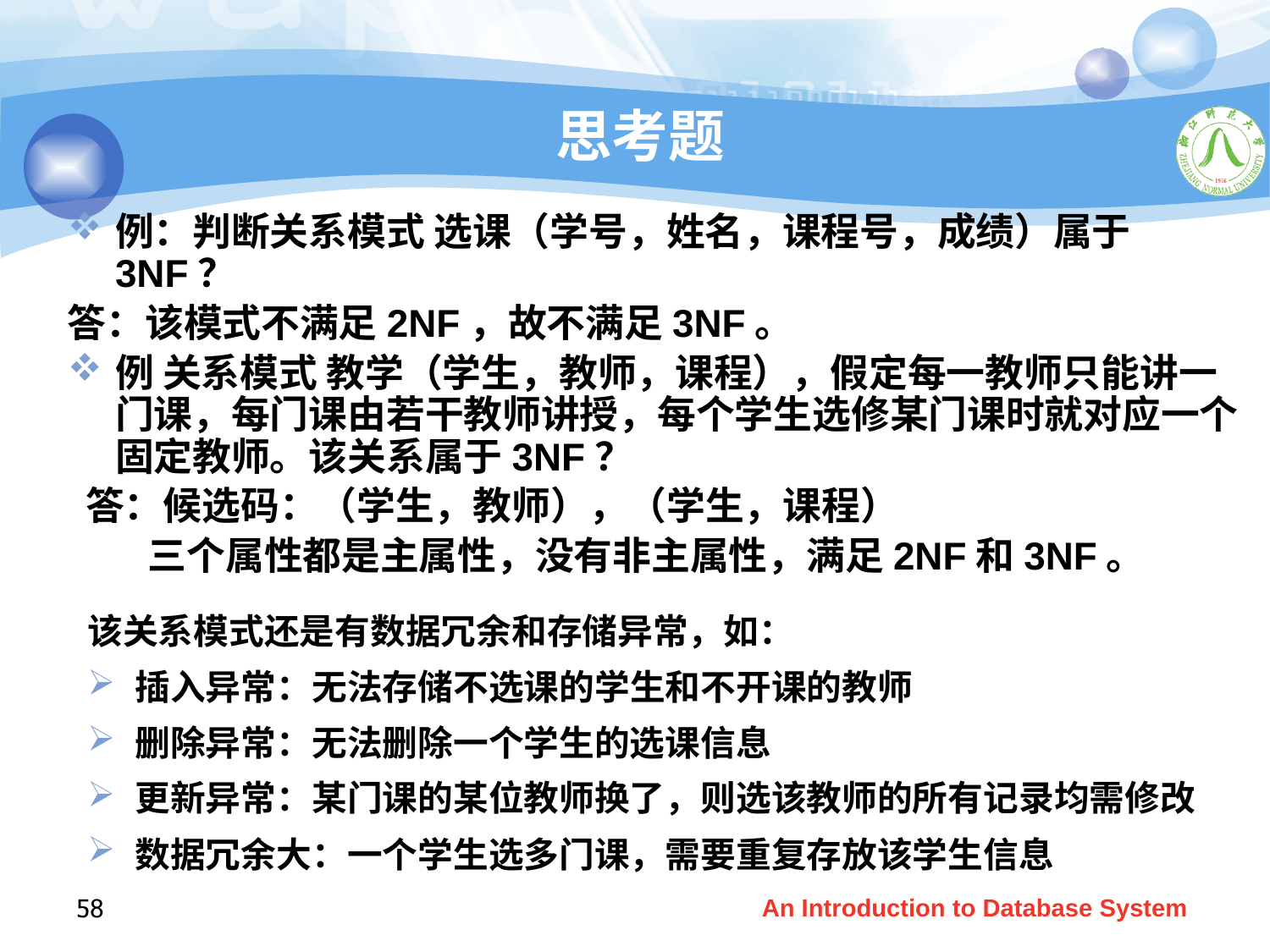

# 思考题
例：判断关系模式 选课（学号，姓名，课程号，成绩）属于3NF？
答：该模式不满足2NF，故不满足3NF。
例 关系模式 教学（学生，教师，课程），假定每一教师只能讲一门课，每门课由若干教师讲授，每个学生选修某门课时就对应一个固定教师。该关系属于3NF？
 答：候选码：（学生，教师），（学生，课程）
        三个属性都是主属性，没有非主属性，满足2NF和3NF。
该关系模式还是有数据冗余和存储异常，如：
插入异常：无法存储不选课的学生和不开课的教师
删除异常：无法删除一个学生的选课信息
更新异常：某门课的某位教师换了，则选该教师的所有记录均需修改
数据冗余大：一个学生选多门课，需要重复存放该学生信息
58
An Introduction to Database System